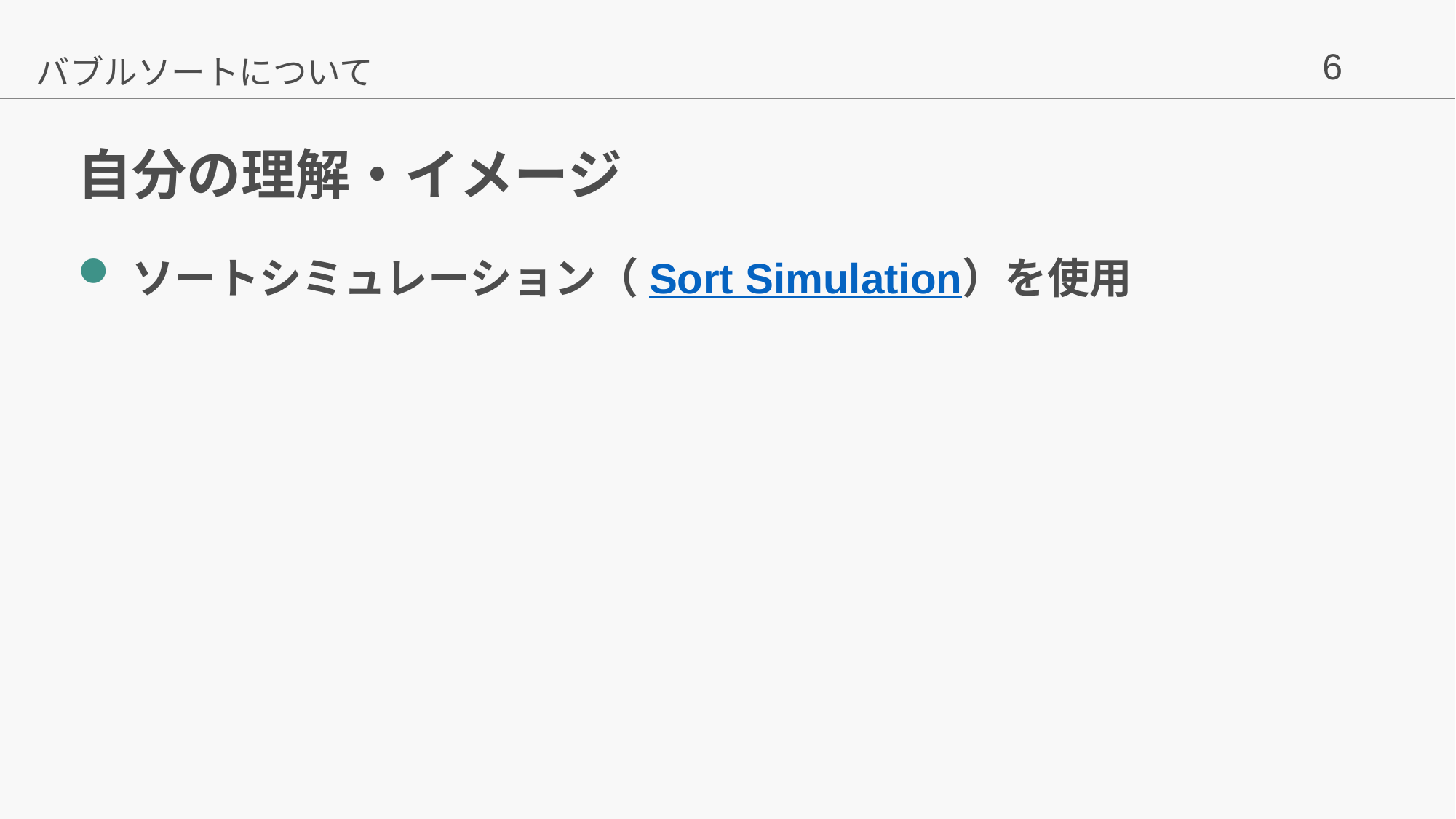

バブルソートについて

# 自分の理解・イメージ
ソートシミュレーション（Sort Simulation）を使用